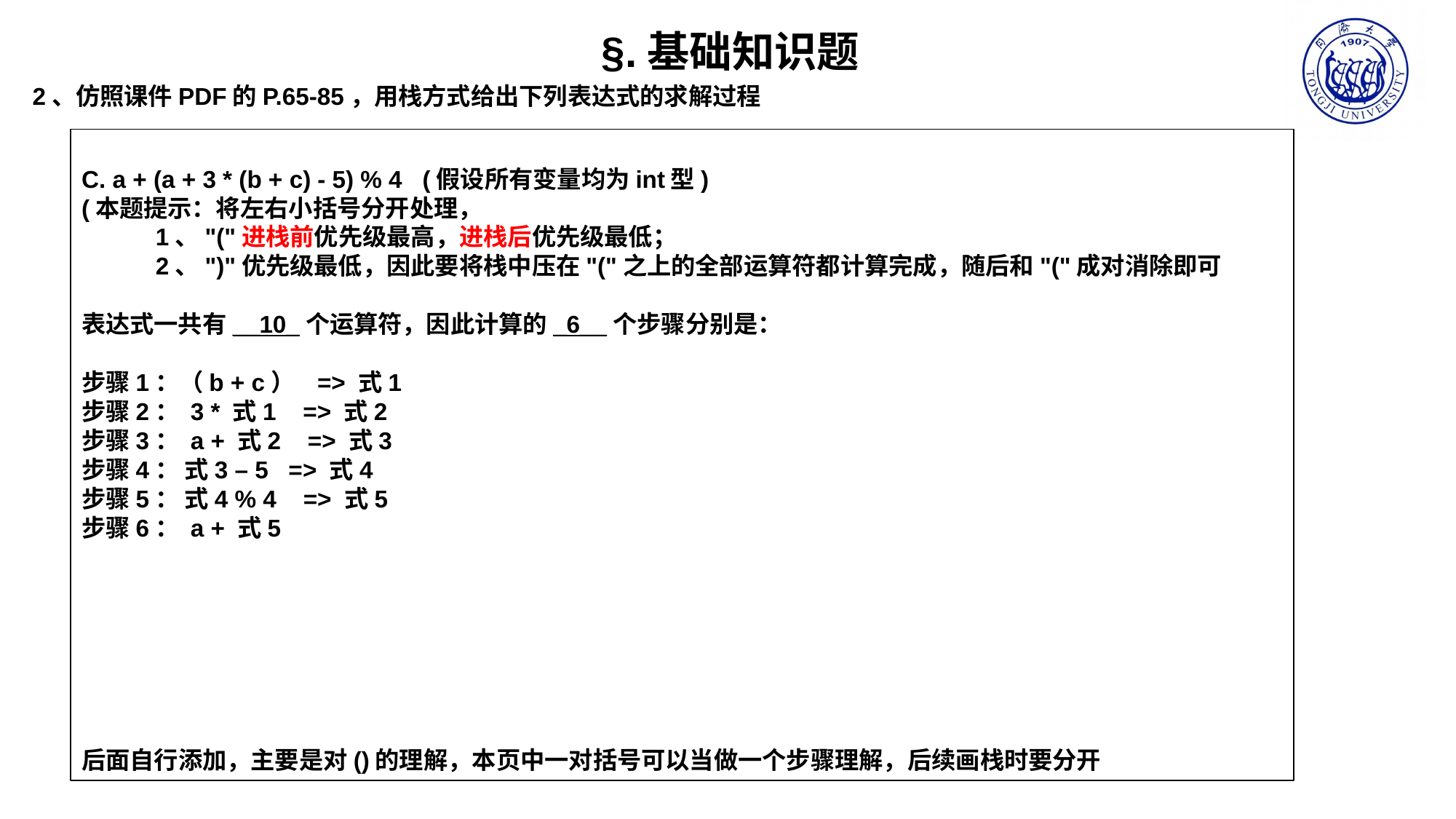

§.基础知识题
2、仿照课件PDF的P.65-85，用栈方式给出下列表达式的求解过程

C. a + (a + 3 * (b + c) - 5) % 4   (假设所有变量均为int型)
(本题提示：将左右小括号分开处理，
           1、"("进栈前优先级最高，进栈后优先级最低；
           2、")"优先级最低，因此要将栈中压在"("之上的全部运算符都计算完成，随后和"("成对消除即可

表达式一共有__10_个运算符，因此计算的_6__个步骤分别是：

步骤1：（b + c）   => 式1
步骤2： 3 * 式1    => 式2
步骤3： a + 式2    => 式3
步骤4： 式3 – 5   => 式4
步骤5： 式4 % 4    => 式5
步骤6： a + 式5

后面自行添加，主要是对()的理解，本页中一对括号可以当做一个步骤理解，后续画栈时要分开